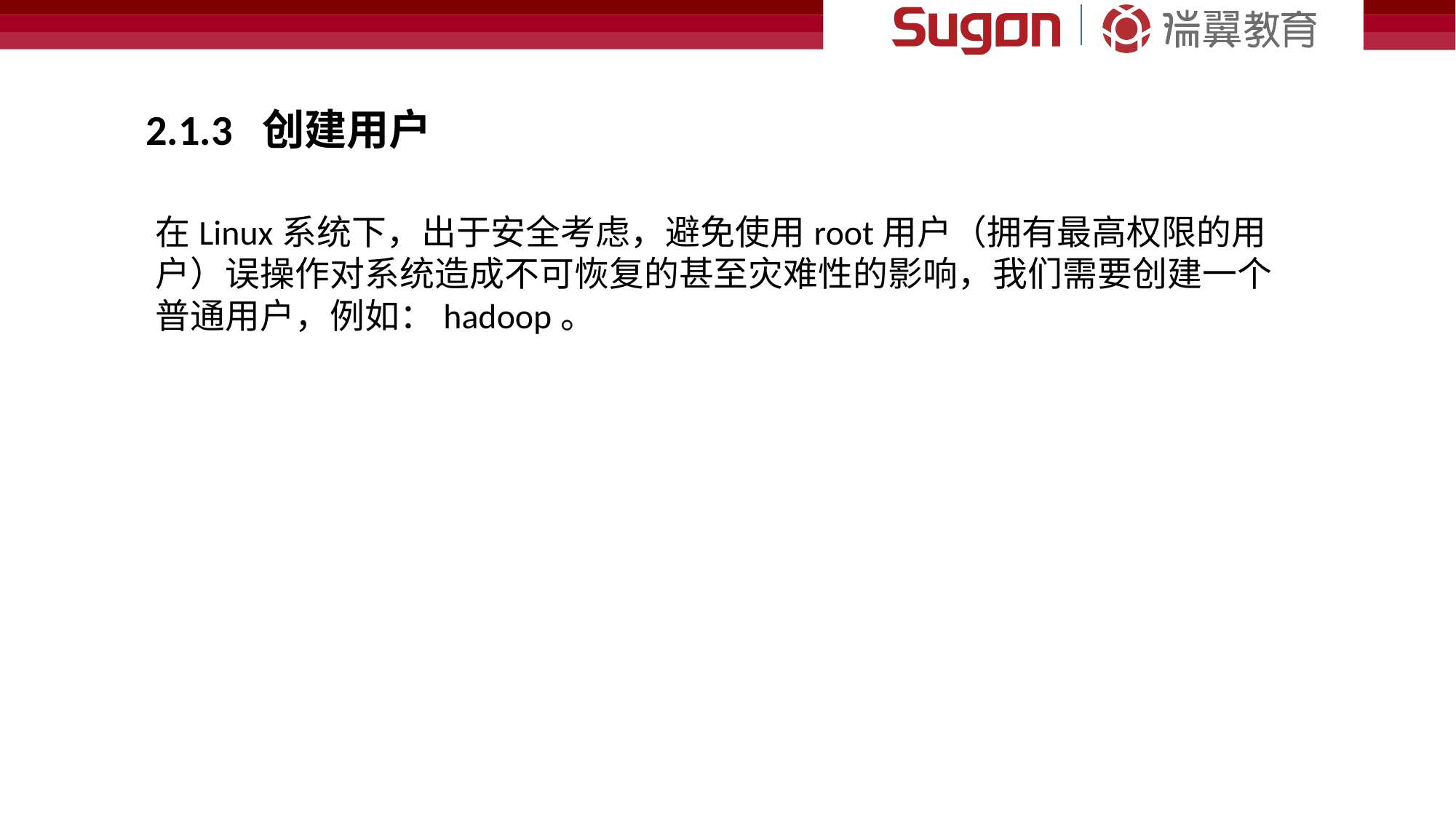

2.1.3  创建用户
在Linux系统下，出于安全考虑，避免使用root用户（拥有最高权限的用户）误操作对系统造成不可恢复的甚至灾难性的影响，我们需要创建一个普通用户，例如：hadoop。